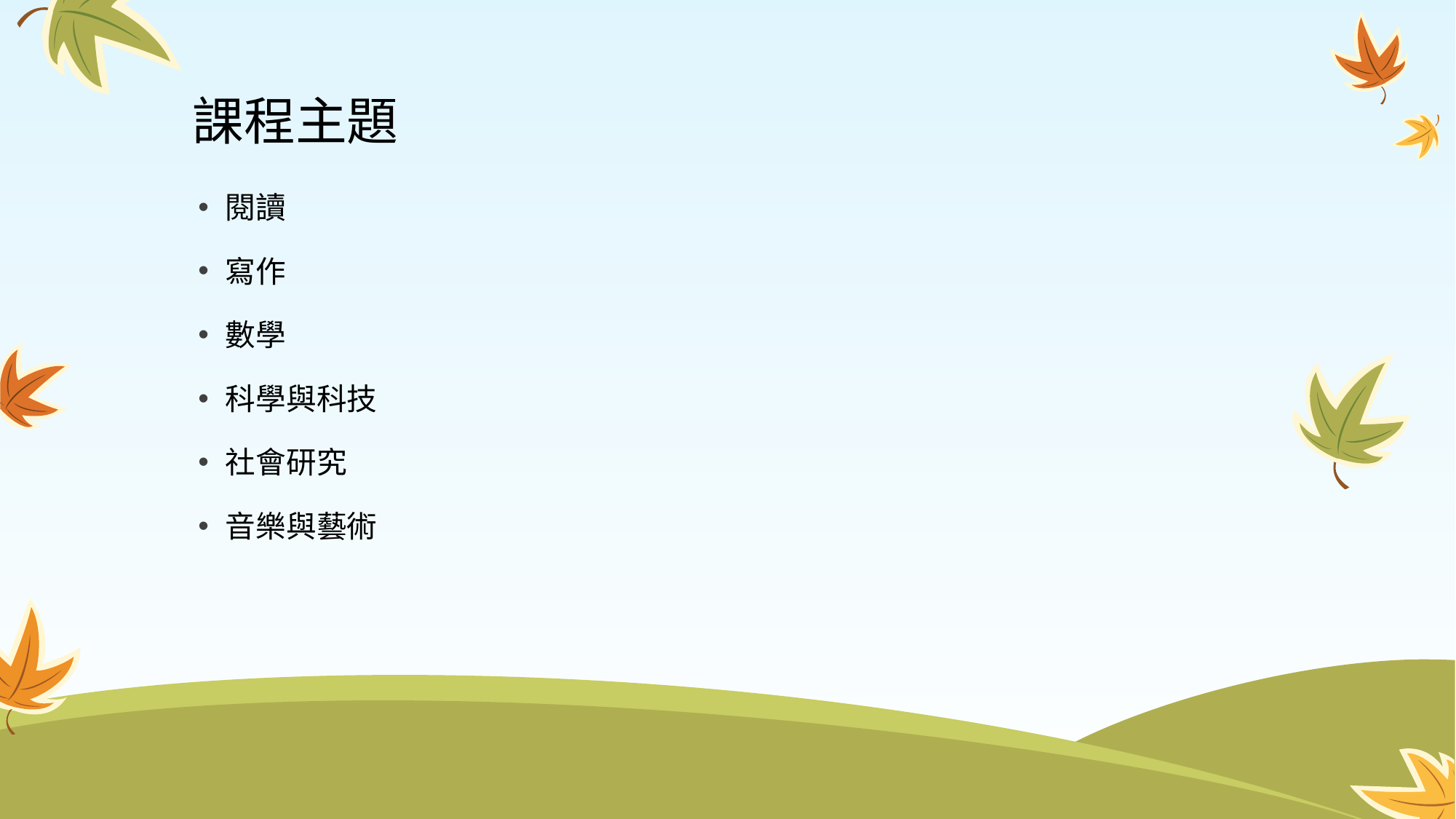

# 課程主題
閱讀
寫作
數學
科學與科技
社會研究
音樂與藝術